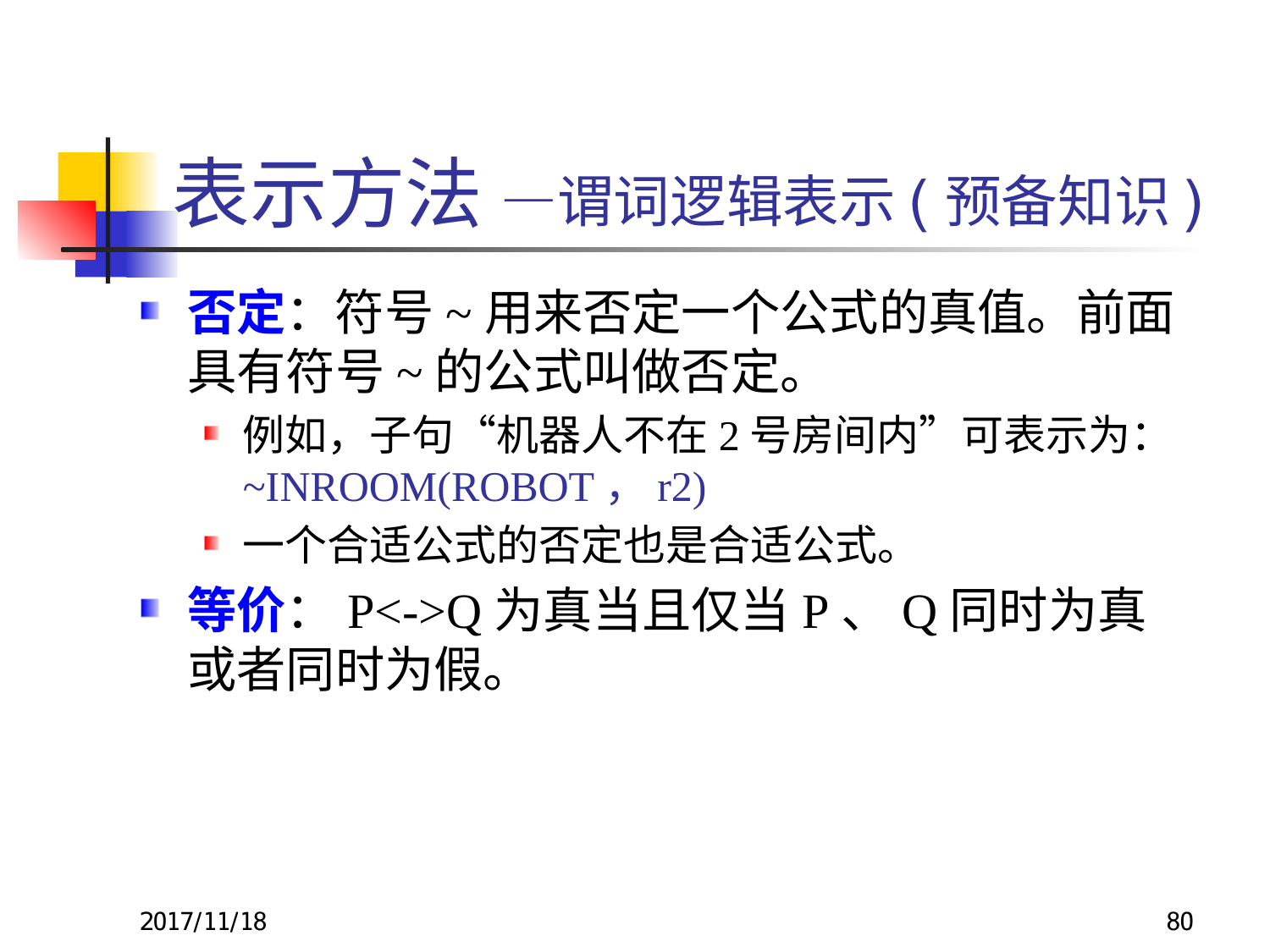

# 表示方法 —谓词逻辑表示(预备知识)
否定：符号~用来否定一个公式的真值。前面具有符号~的公式叫做否定。
例如，子句“机器人不在2号房间内”可表示为：
~INROOM(ROBOT，r2)
一个合适公式的否定也是合适公式。
等价：P<->Q为真当且仅当P、Q同时为真或者同时为假。

2017/11/18
80